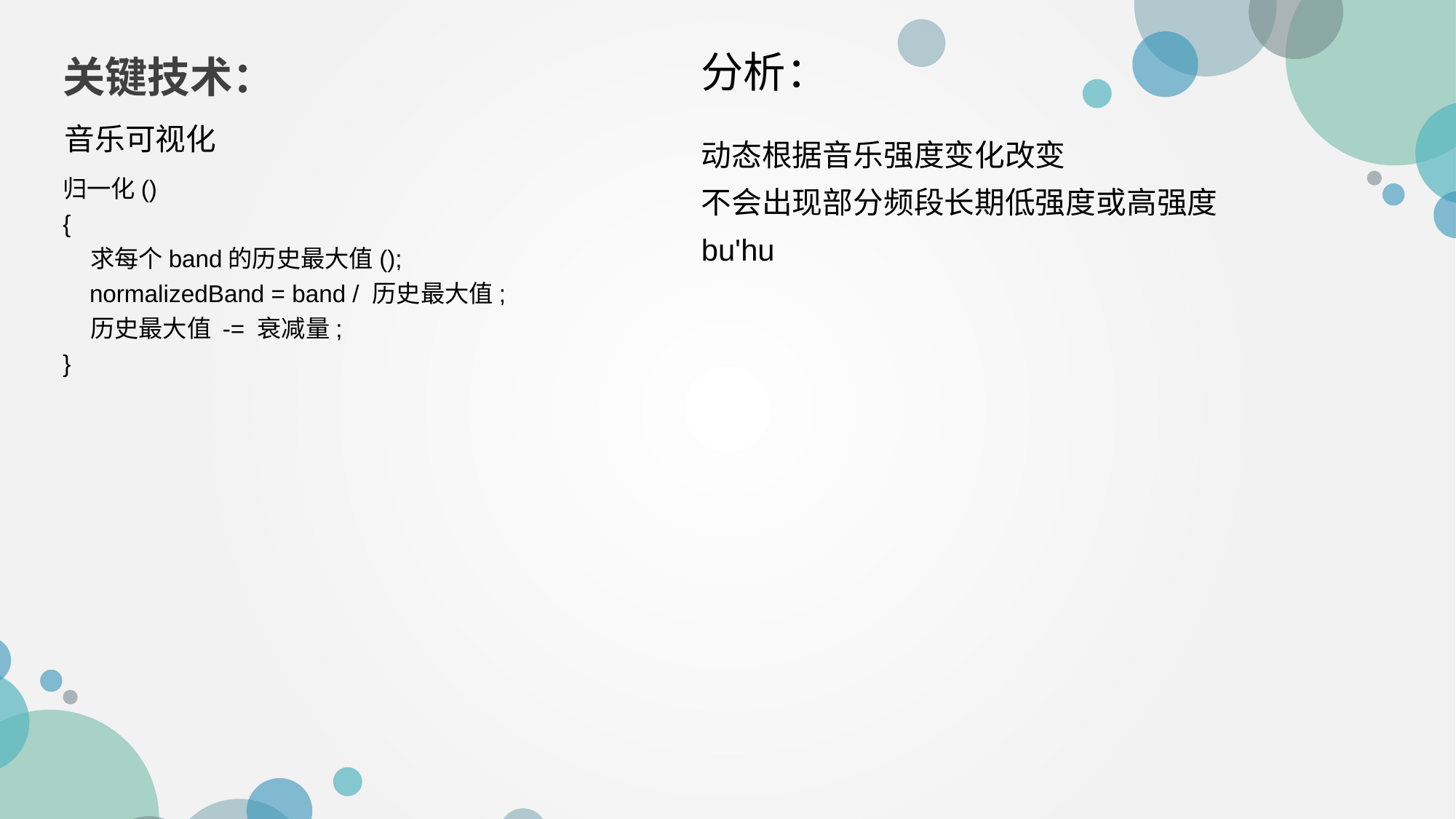

关键技术：

分析：
音乐可视化
动态根据音乐强度变化改变
不会出现部分频段长期低强度或高强度bu'hu
归一化()
{
    求每个band的历史最大值();
    normalizedBand = band / 历史最大值;
    历史最大值 -= 衰减量;
}